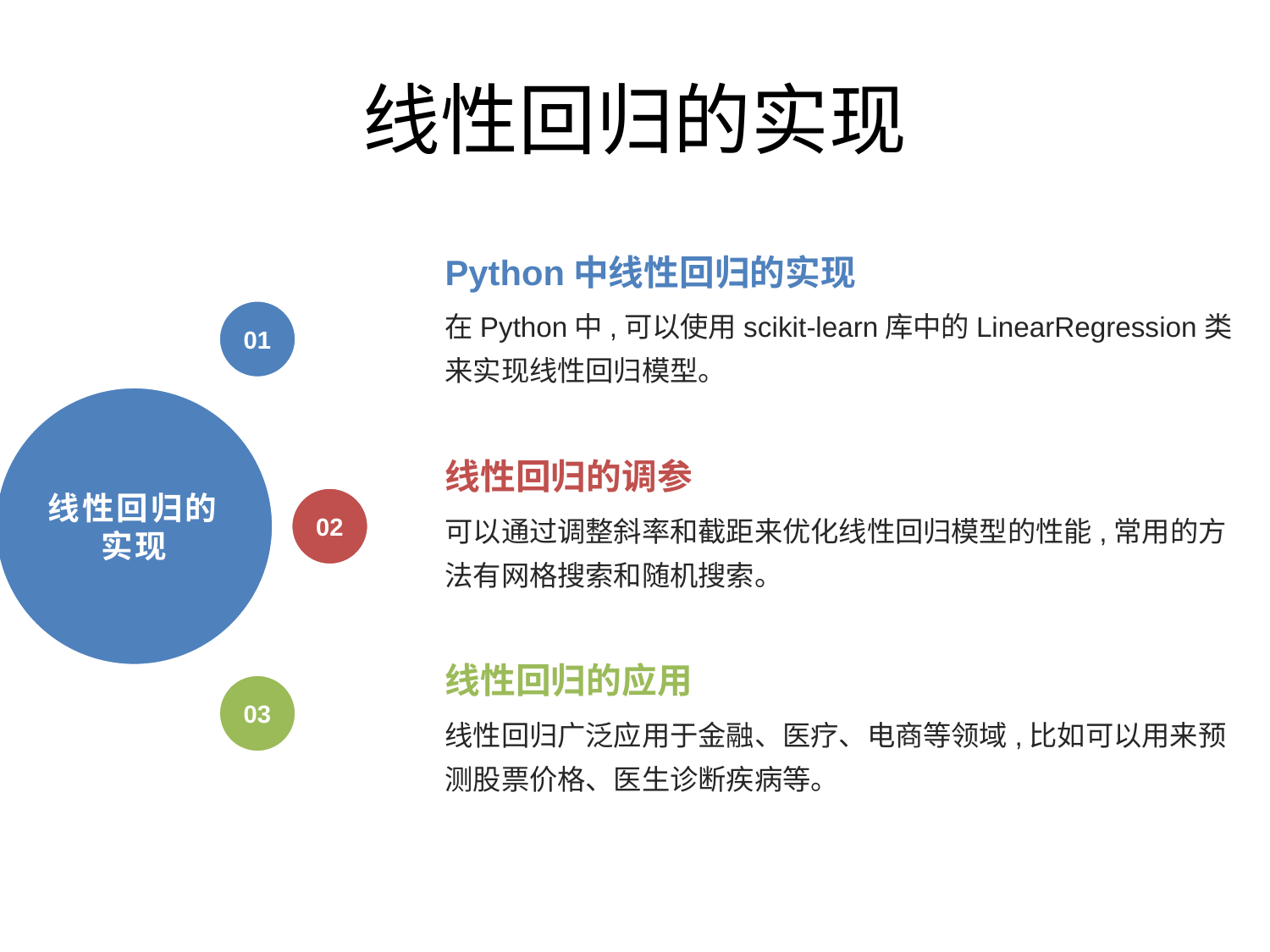

# 线性回归的实现
Python中线性回归的实现

在Python中,可以使用scikit-learn库中的LinearRegression类来实现线性回归模型。
01
线性回归的实现
线性回归的调参
02
可以通过调整斜率和截距来优化线性回归模型的性能,常用的方法有网格搜索和随机搜索。
线性回归的应用
03
线性回归广泛应用于金融、医疗、电商等领域,比如可以用来预测股票价格、医生诊断疾病等。